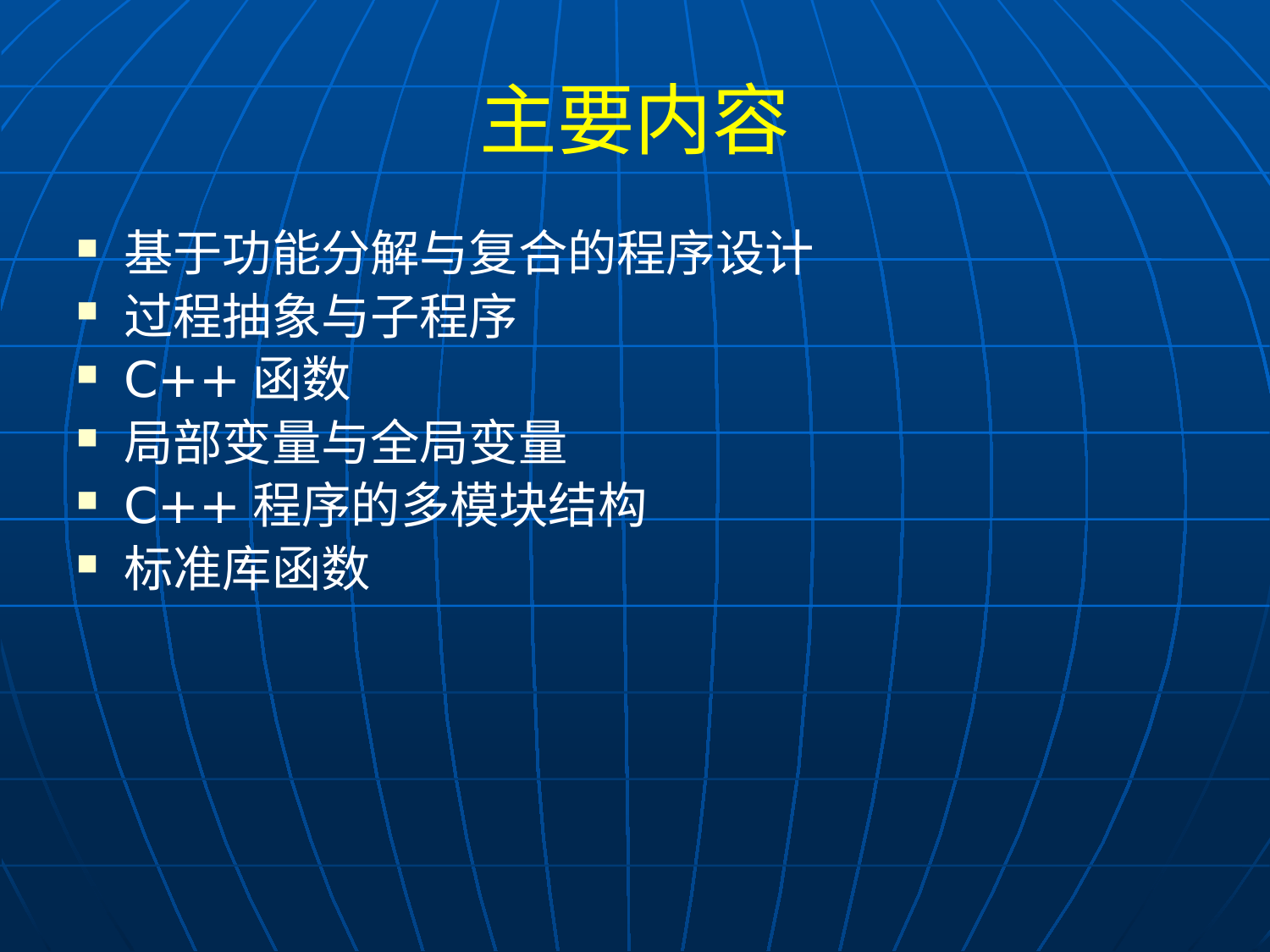

# 主要内容
基于功能分解与复合的程序设计
过程抽象与子程序
C++函数
局部变量与全局变量
C++程序的多模块结构
标准库函数